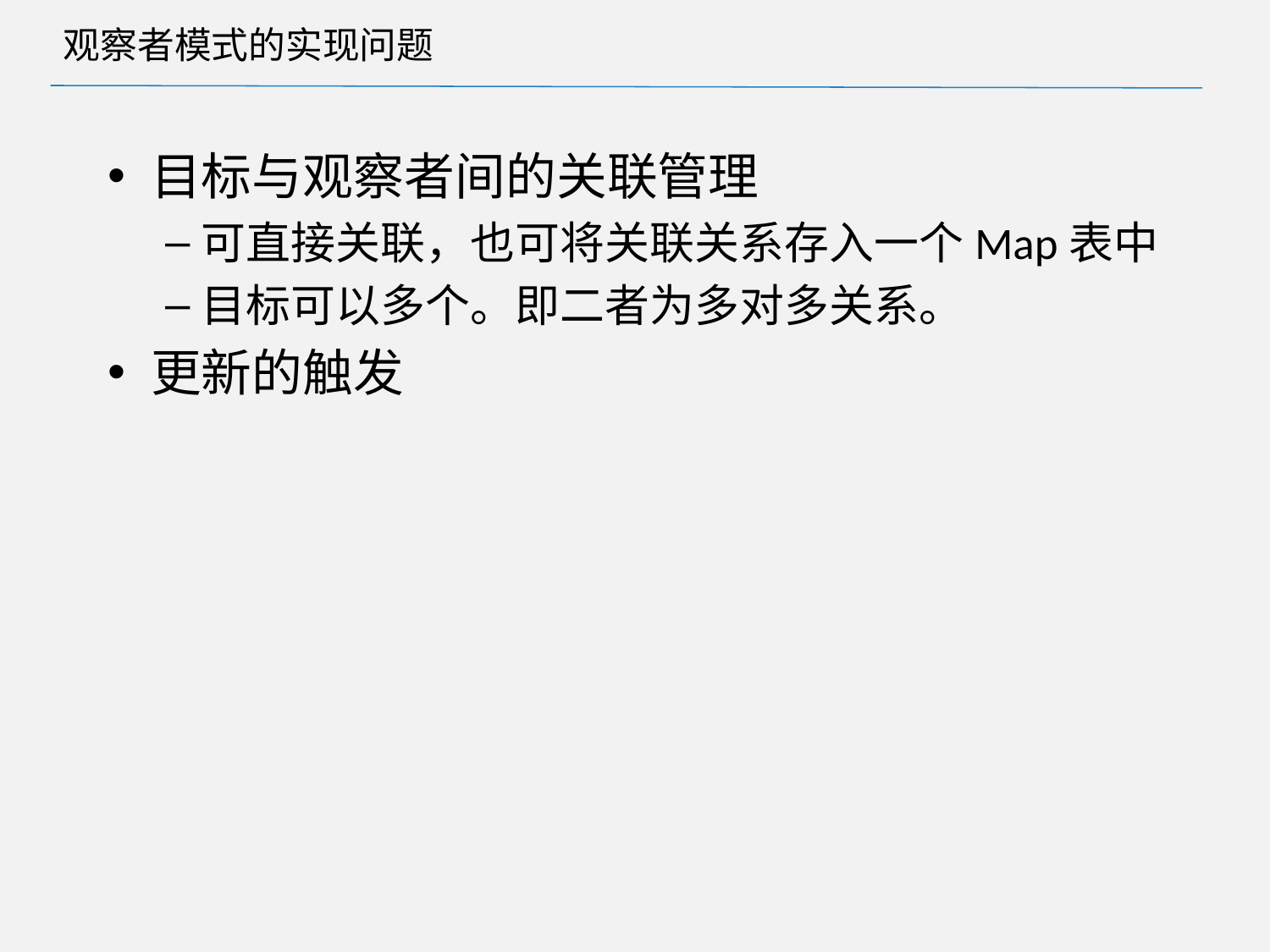

# 观察者模式的实现问题
目标与观察者间的关联管理
可直接关联，也可将关联关系存入一个Map表中
目标可以多个。即二者为多对多关系。
更新的触发